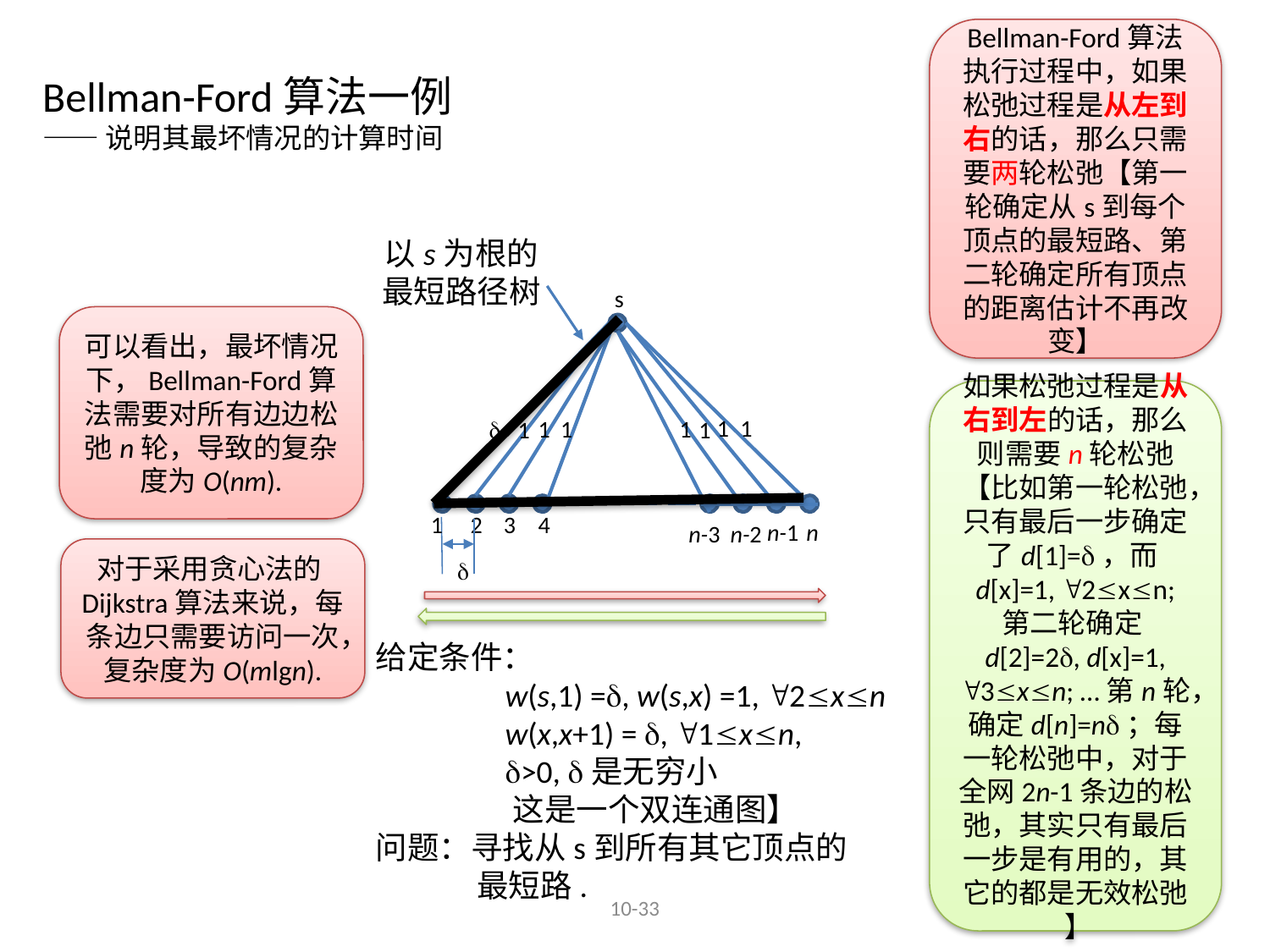

Bellman-Ford算法执行过程中，如果松弛过程是从左到右的话，那么只需要两轮松弛【第一轮确定从s到每个顶点的最短路、第二轮确定所有顶点的距离估计不再改变】
Bellman-Ford算法一例
——说明其最坏情况的计算时间
以s为根的
最短路径树
s
可以看出，最坏情况下，Bellman-Ford算法需要对所有边边松弛n轮，导致的复杂度为O(nm).

如果松弛过程是从右到左的话，那么则需要n轮松弛【比如第一轮松弛，只有最后一步确定了d[1]=δ，而d[x]=1, ∀2≤x≤n; 第二轮确定d[2]=2δ, d[x]=1, ∀3≤x≤n; …第n轮，确定d[n]=nδ；每一轮松弛中，对于全网2n-1条边的松弛，其实只有最后一步是有用的，其它的都是无效松弛 】
1
1
1
1
1
1
δ
1

1
2
3
4
n-1
n
n-3
n-2
对于采用贪心法的Dijkstra算法来说，每条边只需要访问一次，复杂度为O(mlgn).
δ

给定条件：
                  w(s,1) =δ, w(s,x) =1, ∀2≤x≤n
                  w(x,x+1) = δ, ∀1≤x≤n,
                  δ>0, δ是无穷小
                  这是一个双连通图】
问题：寻找从s到所有其它顶点的
             最短路.
10-33